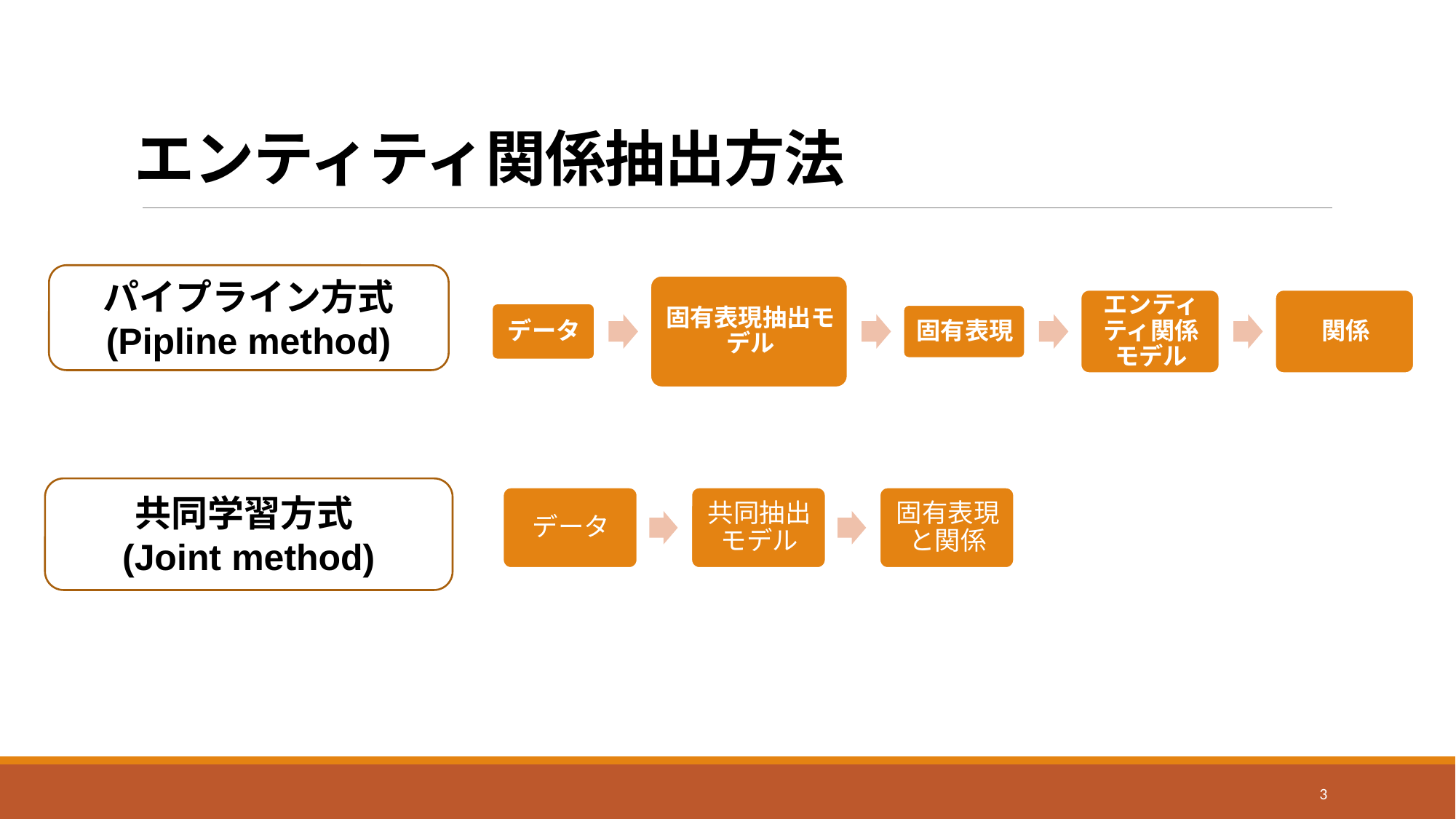

# エンティティ関係抽出方法
データ

固有表現抽出モデル

固有表現

エンティティ関係モデル

関係
パイプライン方式
(Pipline method)
共同学習方式(Joint method)
データ

共同抽出モデル

固有表現と関係
3